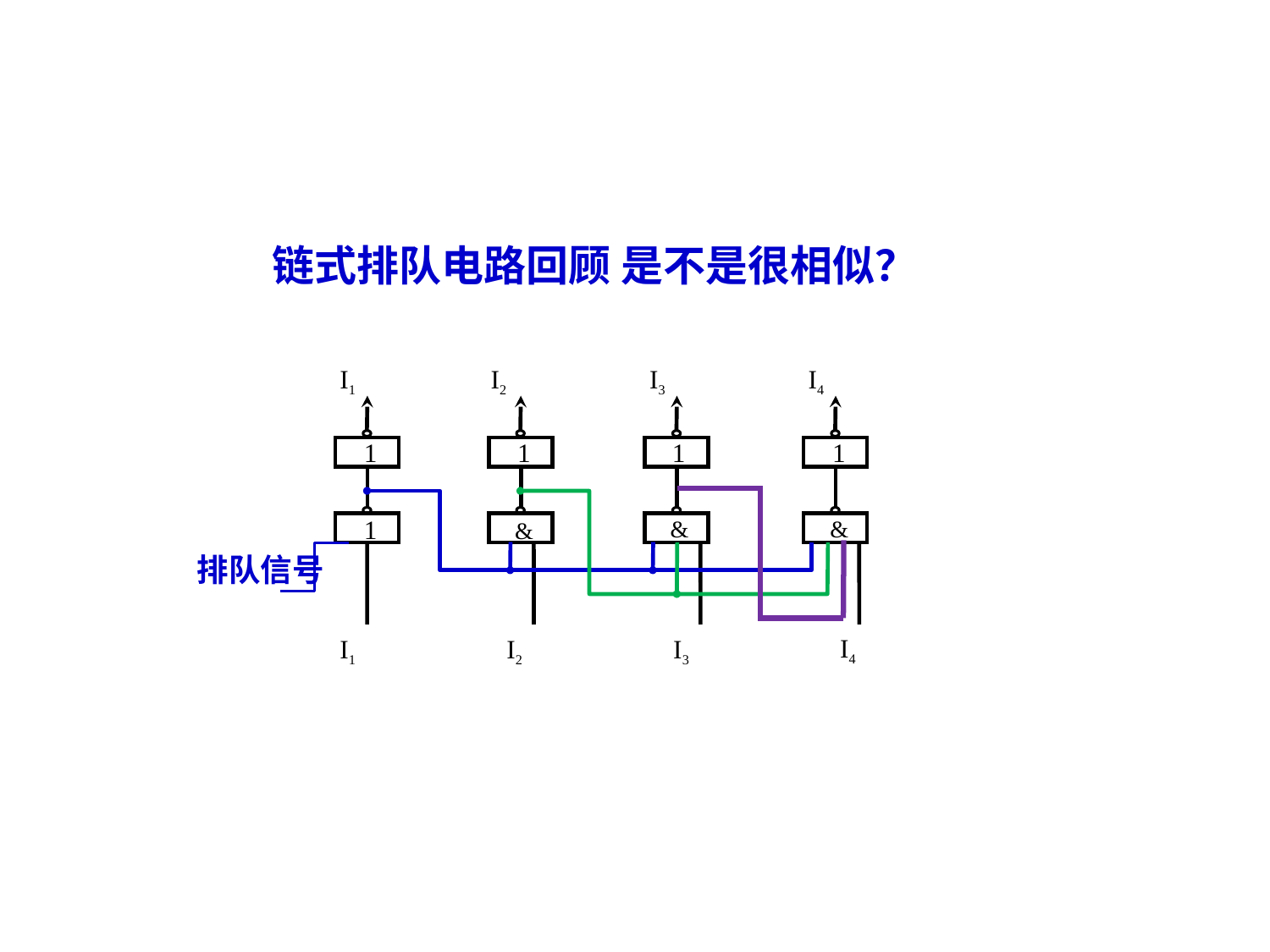

链式排队电路回顾 是不是很相似？
I1
I2
I3
I4

 1

 1

 1

 &

 1

 &

 1

 &

排队信号
I4
I1
I2
I3